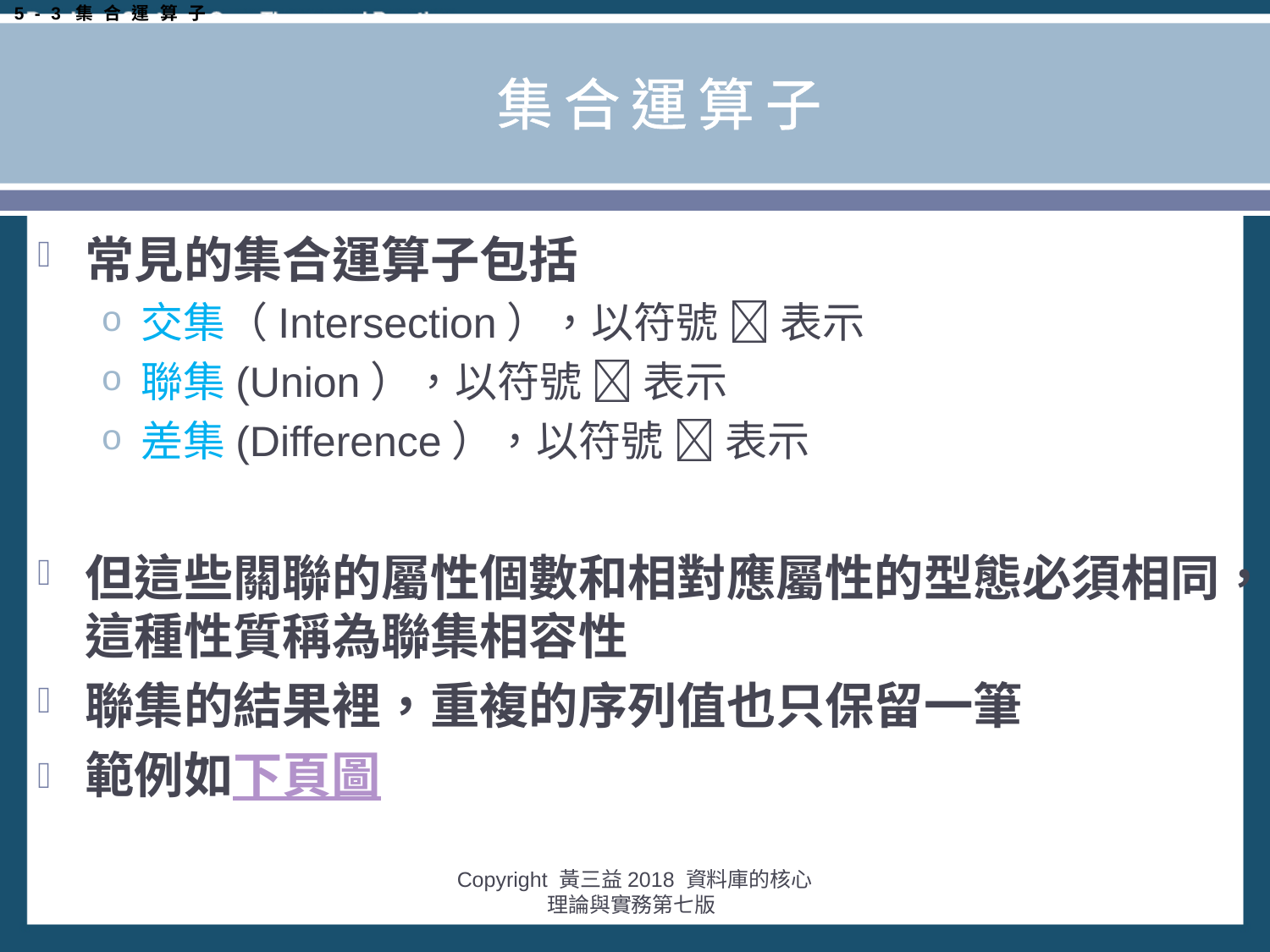

5-3集合運算子
# 集合運算子
常見的集合運算子包括
交集（Intersection），以符號 ∩ 表示
聯集(Union），以符號 ∪ 表示
差集(Difference），以符號 − 表示

但這些關聯的屬性個數和相對應屬性的型態必須相同，這種性質稱為聯集相容性
聯集的結果裡，重複的序列值也只保留一筆
範例如下頁圖

Copyright 黃三益2018 資料庫的核心理論與實務第七版